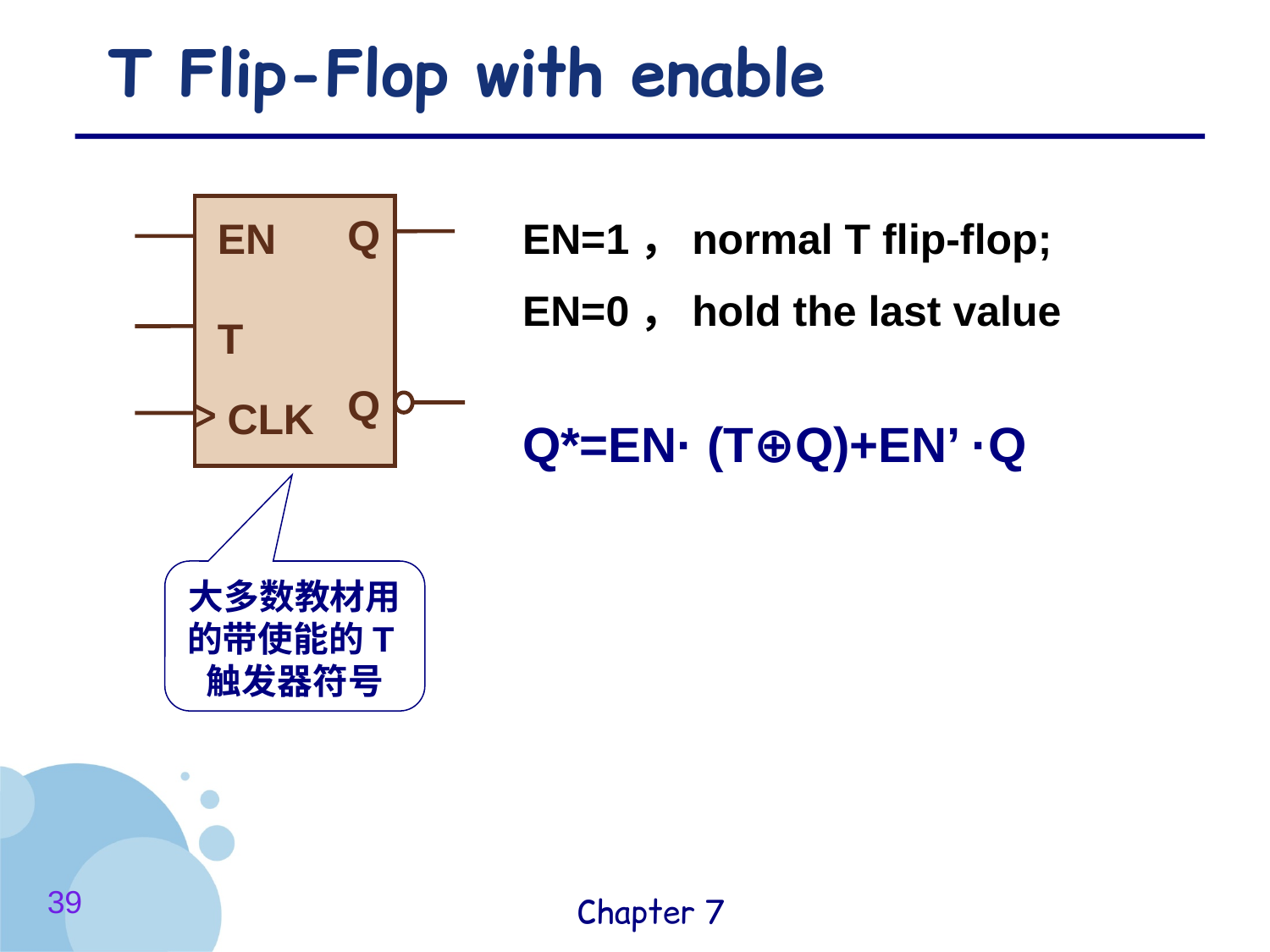

# T Flip-Flop with enable

Q
EN

T

Q
CLK

EN=1，normal T flip-flop;
EN=0，hold the last value
Q*=EN· (T⊕Q)+EN’ ·Q
大多数教材用的带使能的T触发器符号